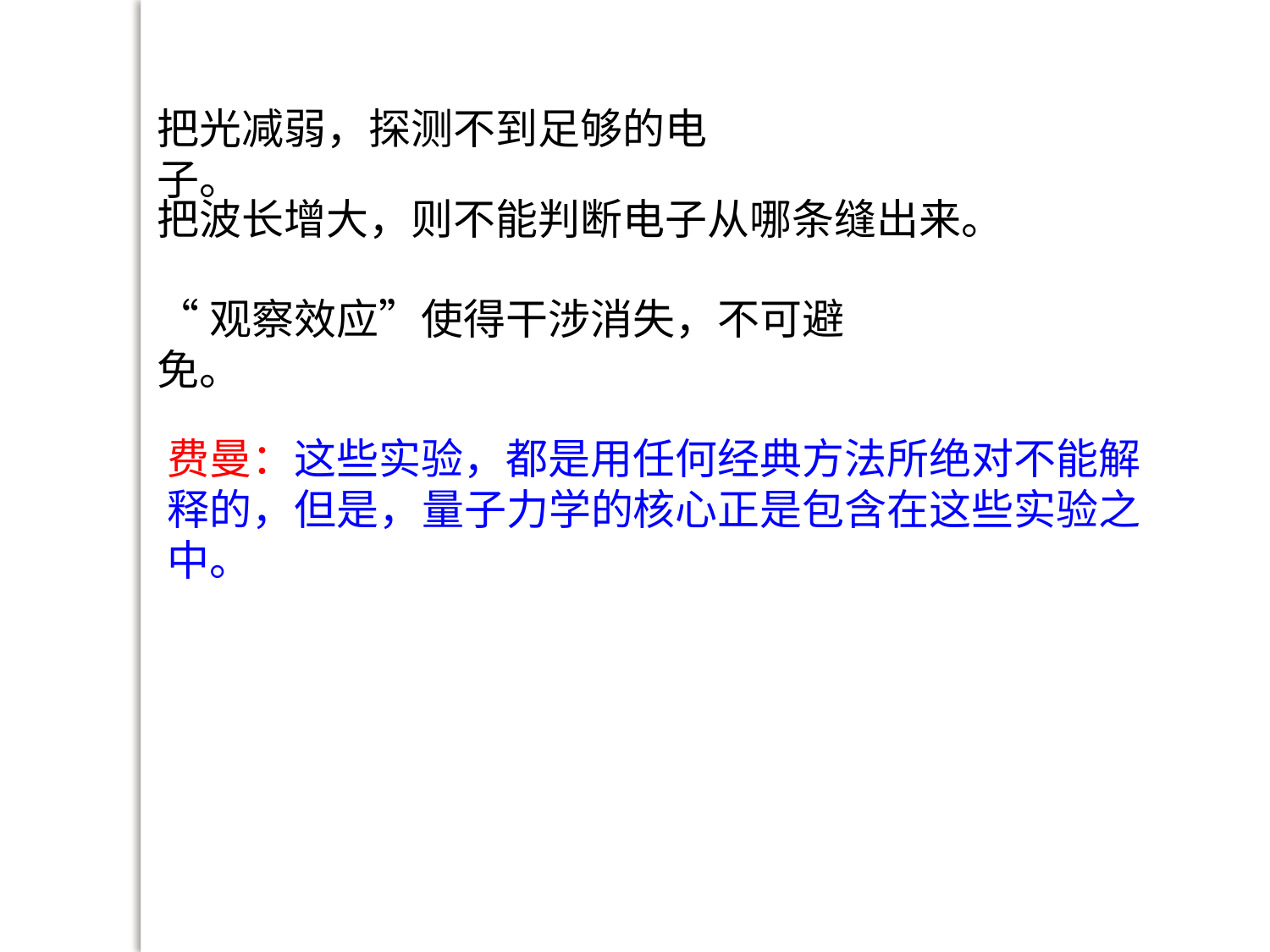

把光减弱，探测不到足够的电子。
把波长增大，则不能判断电子从哪条缝出来。
“观察效应”使得干涉消失，不可避免。
费曼：这些实验，都是用任何经典方法所绝对不能解释的，但是，量子力学的核心正是包含在这些实验之中。